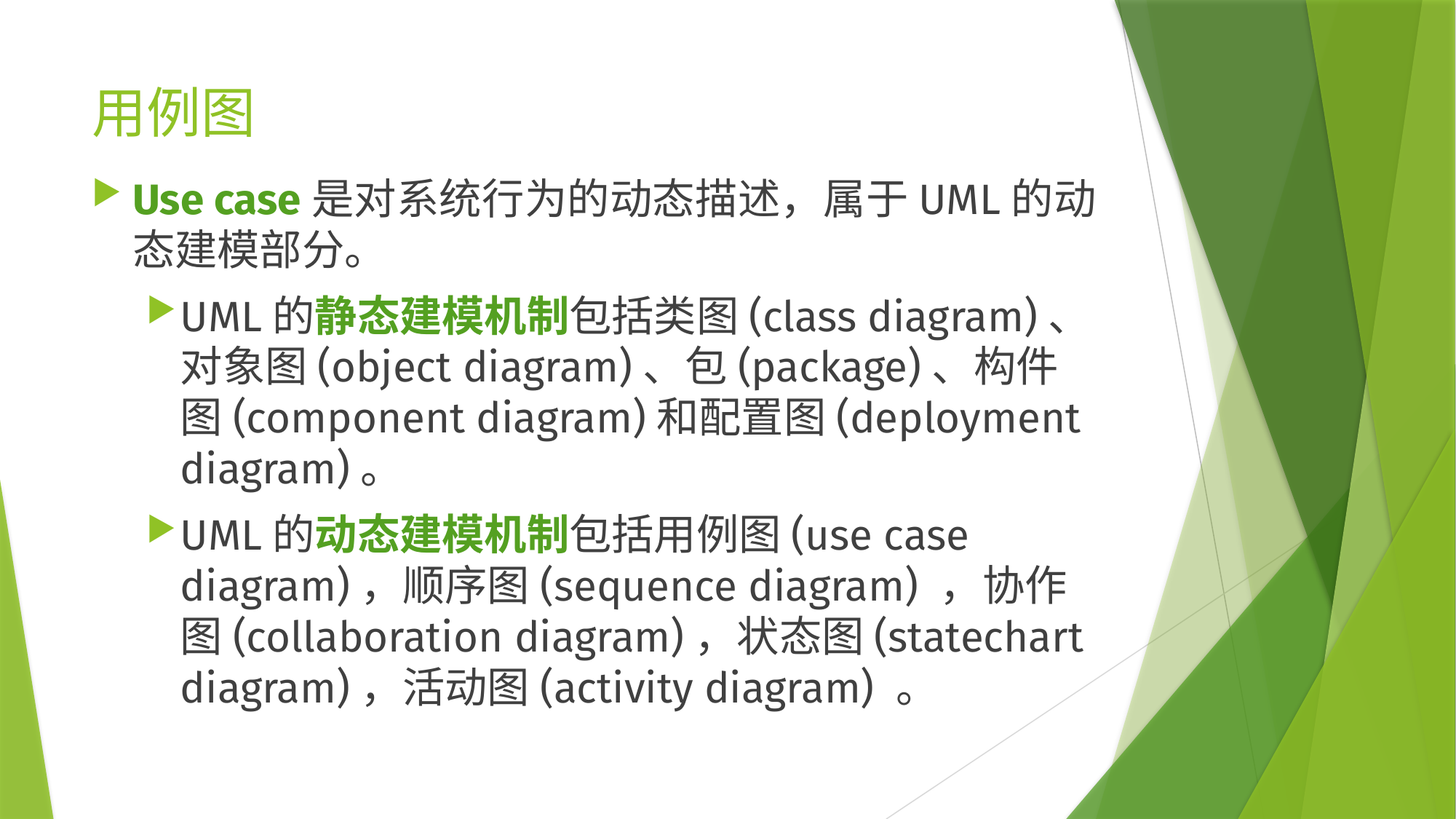

# 用例图
Use case是对系统行为的动态描述，属于UML的动态建模部分。
UML的静态建模机制包括类图(class diagram)、对象图(object diagram)、包(package)、构件图(component diagram)和配置图(deployment diagram)。
UML的动态建模机制包括用例图(use case diagram)，顺序图(sequence diagram) ，协作图(collaboration diagram)，状态图(statechart diagram)，活动图(activity diagram) 。